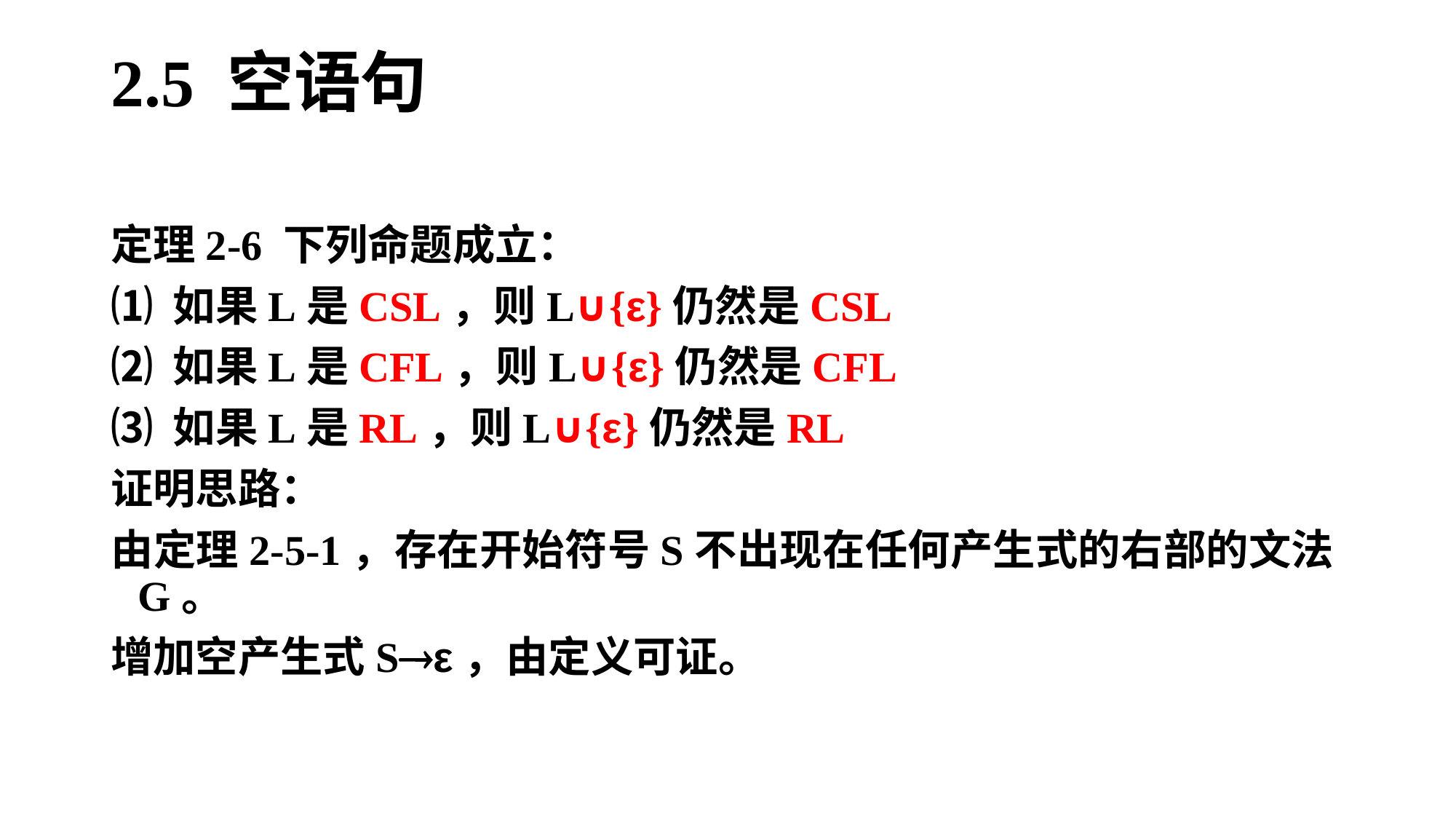

# 2.5 空语句
定理2-6 下列命题成立：
⑴ 如果L是CSL，则L∪{ε}仍然是CSL
⑵ 如果L是CFL，则L∪{ε}仍然是CFL
⑶ 如果L是RL，则L∪{ε}仍然是RL
证明思路：
由定理2-5-1，存在开始符号S不出现在任何产生式的右部的文法G。
增加空产生式S→ε，由定义可证。
5